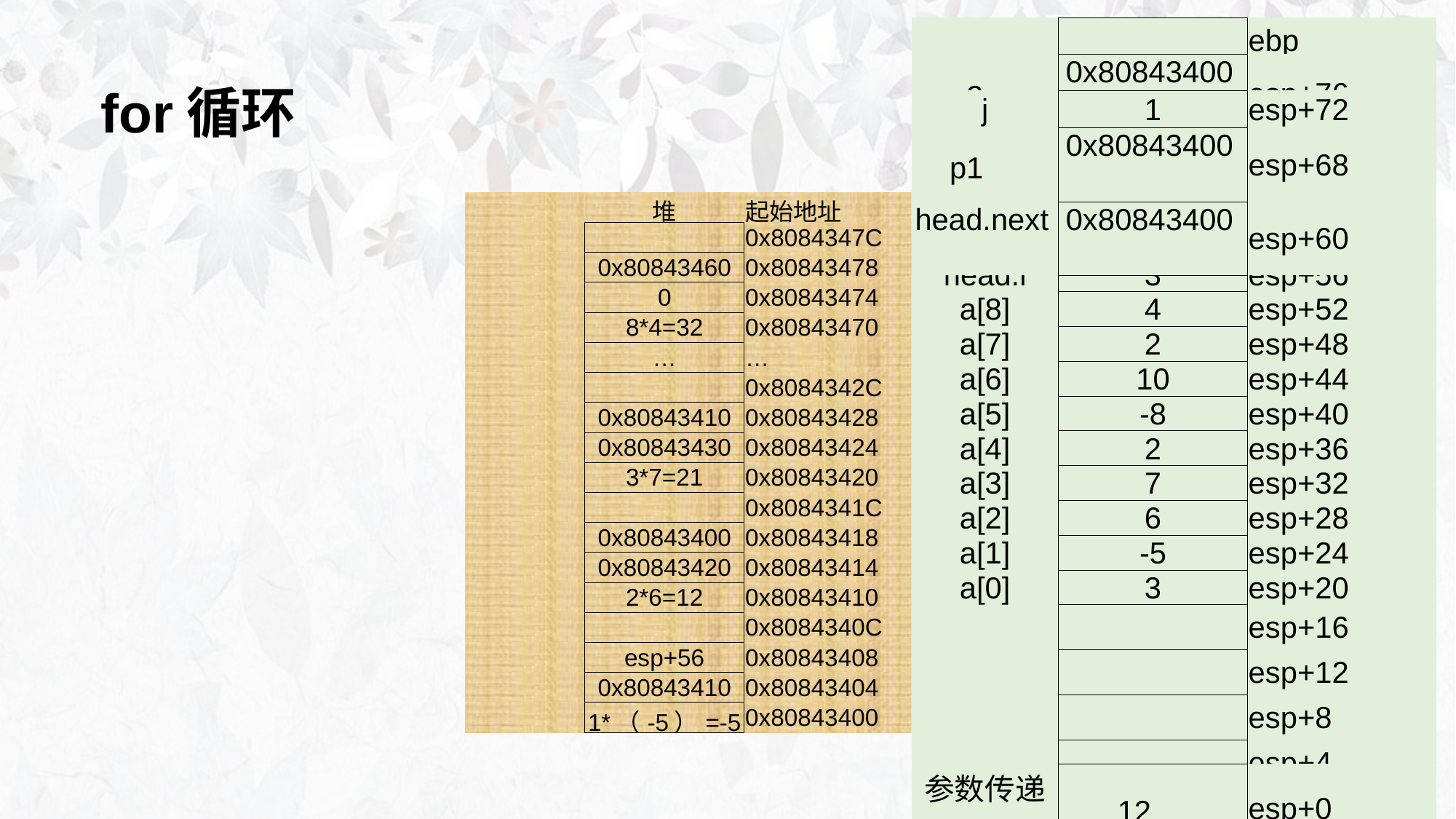

|  |  | ebp |
| --- | --- | --- |
|  |  | esp+76 |
| j | 0 | esp+72 |
| p1 | esp+56 | esp+68 |
| head.pre | 0 | esp+64 |
| head.next | 0 | esp+60 |
| head.i | 3 | esp+56 |
| a[8] | 4 | esp+52 |
| a[7] | 2 | esp+48 |
| a[6] | 10 | esp+44 |
| a[5] | -8 | esp+40 |
| a[4] | 2 | esp+36 |
| a[3] | 7 | esp+32 |
| a[2] | 6 | esp+28 |
| a[1] | -5 | esp+24 |
| a[0] | 3 | esp+20 |
|  |  | esp+16 |
|  |  | esp+12 |
|  |  | esp+8 |
|  |  | esp+4 |
|  |  | esp+0 |
| p2 | 0x80843400 | esp+76 |
| --- | --- | --- |
for循环
| j | 1 | esp+72 |
| --- | --- | --- |
| p1 | 0x80843400 | esp+68 |
| --- | --- | --- |
|  | 堆 | 起始地址 |
| --- | --- | --- |
|  |  | 0x8084347C |
|  | 0x80843460 | 0x80843478 |
|  | 0 | 0x80843474 |
|  | 8\*4=32 | 0x80843470 |
|  | … | … |
|  |  | 0x8084342C |
|  | 0x80843410 | 0x80843428 |
|  | 0x80843430 | 0x80843424 |
|  | 3\*7=21 | 0x80843420 |
|  |  | 0x8084341C |
|  | 0x80843400 | 0x80843418 |
|  | 0x80843420 | 0x80843414 |
|  | 2\*6=12 | 0x80843410 |
|  |  | 0x8084340C |
|  | esp+56 | 0x80843408 |
|  | 0x80843410 | 0x80843404 |
|  | 1\*（-5）=-5 | 0x80843400 |
| head.next | 0x80843400 | esp+60 |
| --- | --- | --- |
|  | 堆 | 起始地址 |
| --- | --- | --- |
|  |  |  |
|  |  | 0x80843420 |
|  |  | 0x8084341C |
|  |  | 0x80843418 |
|  |  | 0x80843414 |
|  |  | 0x80843410 |
|  |  | 0x80843410 |
|  |  | 0x8084340C |
| p2->pre |  | 0x80843408 |
| p2->next |  | 0x80843404 |
| p2->i |  | 0x80843400 |
| p2->pre | esp+56 | 0x80843408 |
| --- | --- | --- |
| p2->next | 0 | 0x80843404 |
| --- | --- | --- |
| p2->i | -5 | 0x80843400 |
| --- | --- | --- |
| 参数传递 | 12 | esp+0 |
| --- | --- | --- |